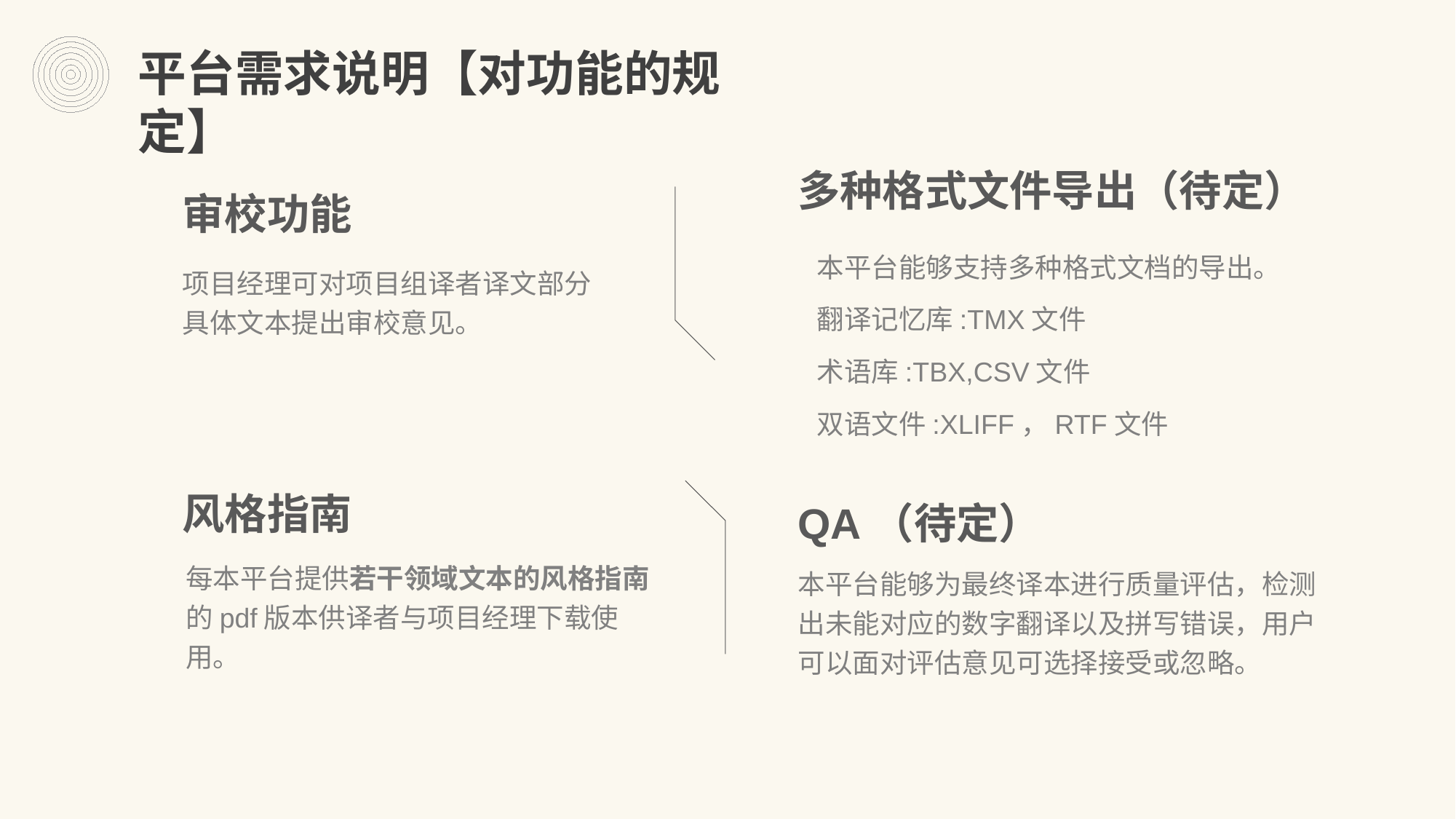

平台需求说明【对功能的规定】
多种格式文件导出（待定）
本平台能够支持多种格式文档的导出。
翻译记忆库:TMX文件
术语库:TBX,CSV文件
双语文件:XLIFF，RTF文件
审校功能
项目经理可对项目组译者译文部分具体文本提出审校意见。

风格指南
每本平台提供若干领域文本的风格指南的pdf版本供译者与项目经理下载使用。

QA（待定）
本平台能够为最终译本进行质量评估，检测出未能对应的数字翻译以及拼写错误，用户可以面对评估意见可选择接受或忽略。